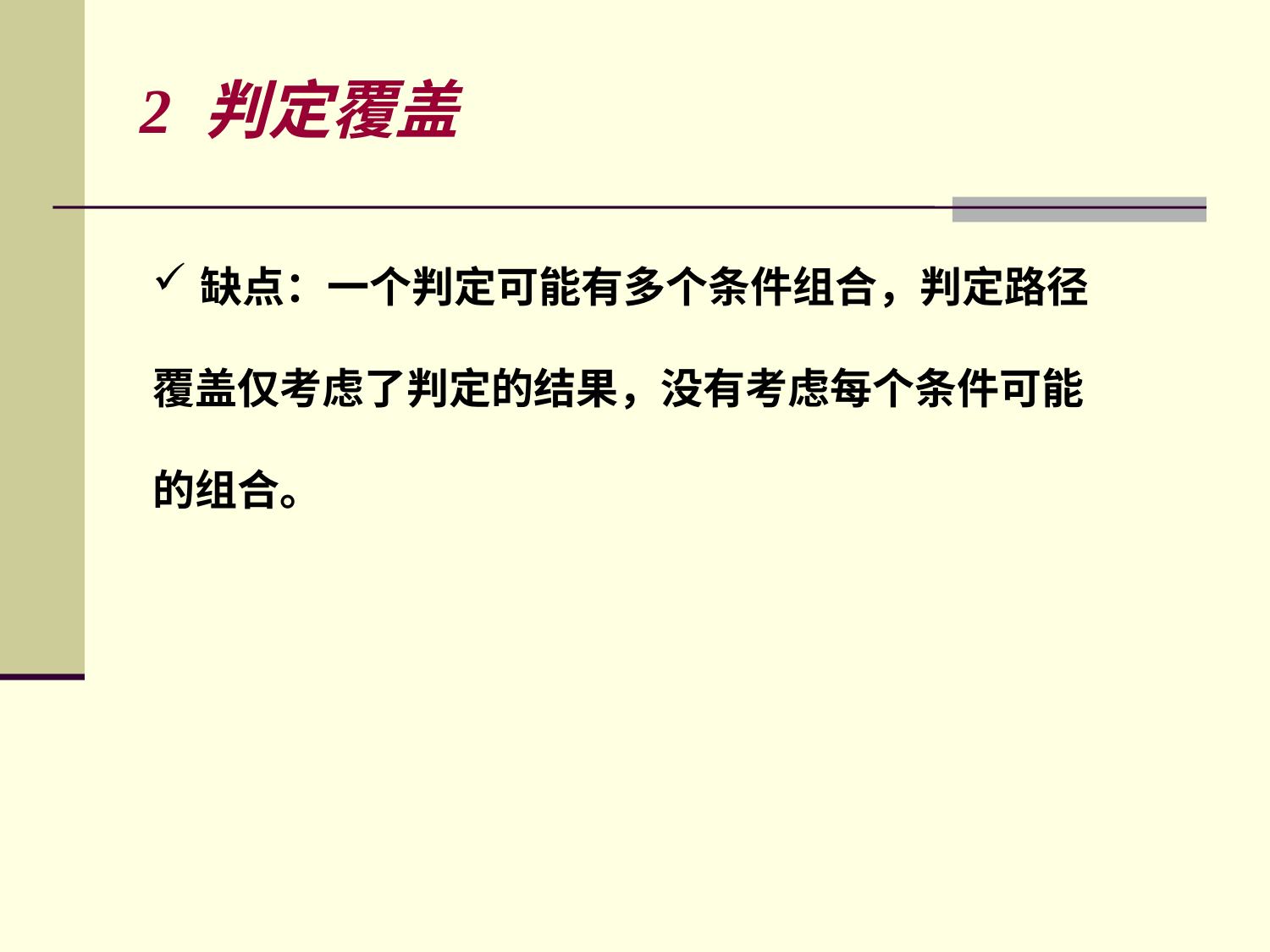

# 2 判定覆盖
缺点：一个判定可能有多个条件组合，判定路径

覆盖仅考虑了判定的结果，没有考虑每个条件可能

的组合。